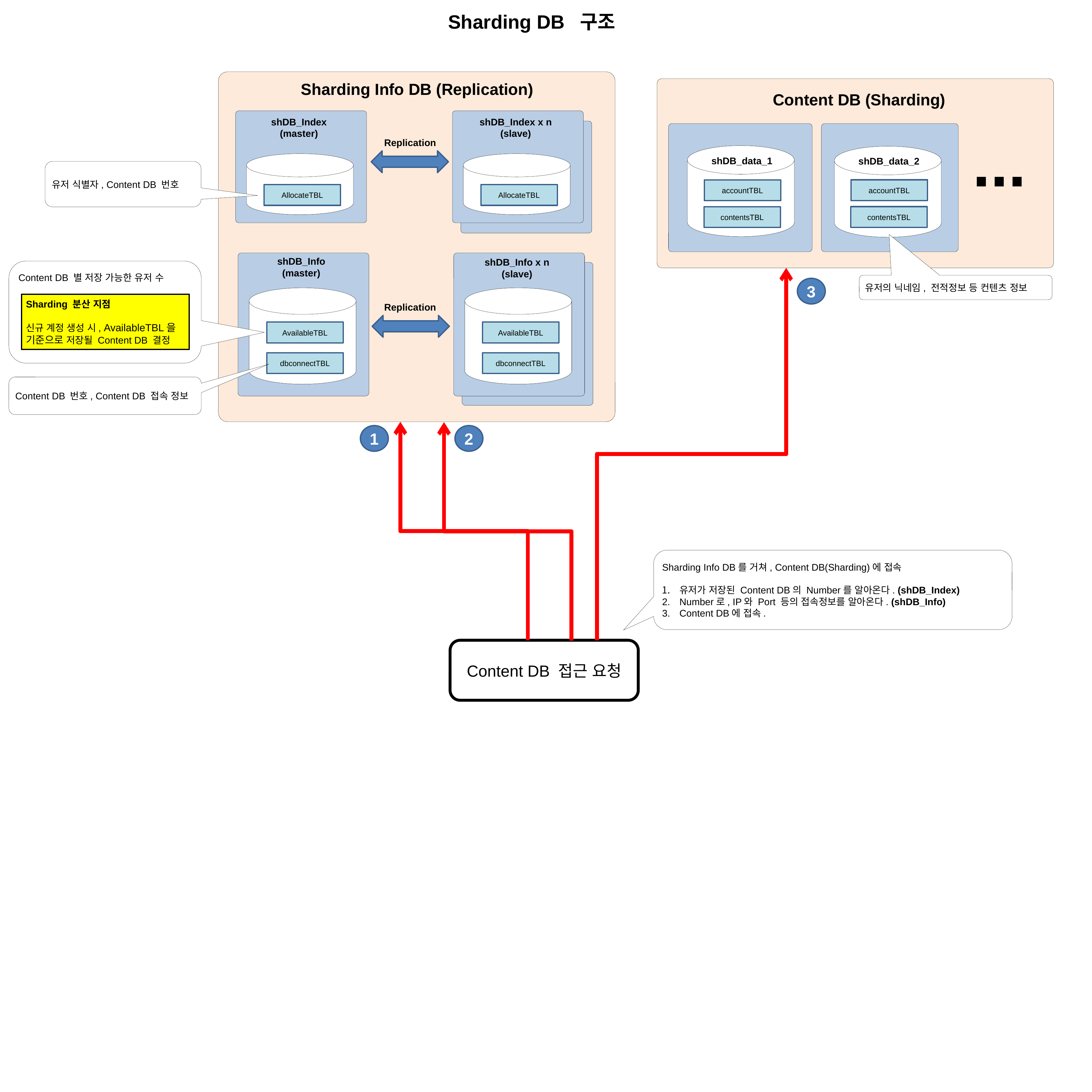

Sharding DB  구조

Sharding Info DB (Replication)

Content DB (Sharding)

shDB_Index
(master)

shDB_Index x n
(slave)
...

Replication

shDB_data_1
shDB_data_2

유저 식별자, Content DB 번호
accountTBL
accountTBL
AllocateTBL
AllocateTBL
contentsTBL
contentsTBL

shDB_Info
(master)

shDB_Info x n
(slave)
Content DB 별 저장 가능한 유저 수

유저의 닉네임, 전적정보 등 컨텐츠 정보
3

Sharding 분산 지점

신규 계정 생성 시, AvailableTBL을 기준으로 저장될 Content DB 결정
Replication

AvailableTBL
AvailableTBL
dbconnectTBL
dbconnectTBL
Content DB 번호, Content DB 접속 정보
1
2
Sharding Info DB를 거쳐, Content DB(Sharding)에 접속

유저가 저장된 Content DB의 Number를 알아온다. (shDB_Index)
Number로, IP와 Port 등의 접속정보를 알아온다. (shDB_Info)
Content DB에 접속.
Content DB 접근 요청